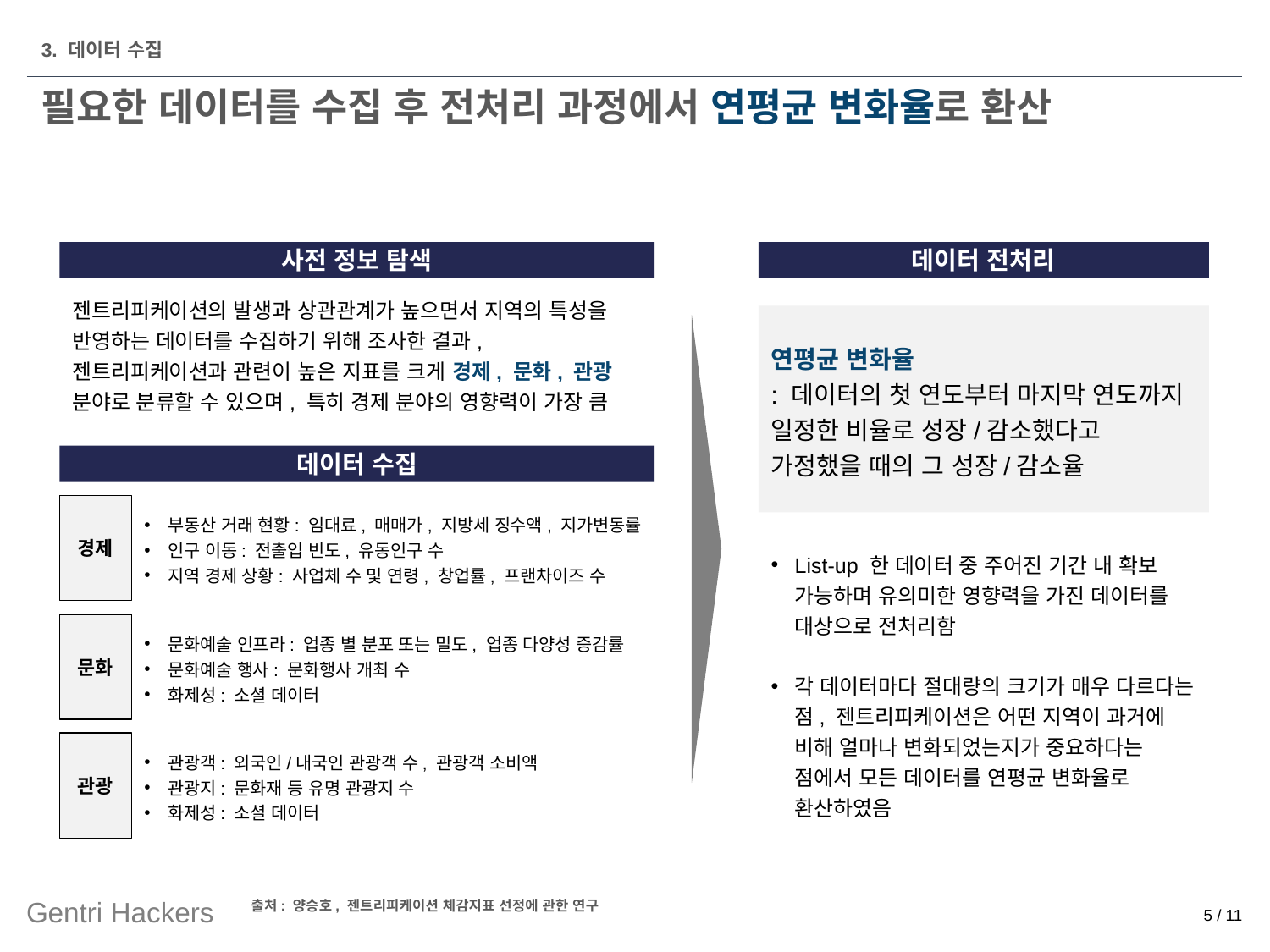

3. 데이터 수집
# 필요한 데이터를 수집 후 전처리 과정에서 연평균 변화율로 환산
사전 정보 탐색
데이터 전처리
젠트리피케이션의 발생과 상관관계가 높으면서 지역의 특성을 반영하는 데이터를 수집하기 위해 조사한 결과, 젠트리피케이션과 관련이 높은 지표를 크게 경제, 문화, 관광 분야로 분류할 수 있으며, 특히 경제 분야의 영향력이 가장 큼
연평균 변화율
: 데이터의 첫 연도부터 마지막 연도까지 일정한 비율로 성장/감소했다고 가정했을 때의 그 성장/감소율
데이터 수집
경제
부동산 거래 현황: 임대료, 매매가, 지방세 징수액, 지가변동률
인구 이동: 전출입 빈도, 유동인구 수
지역 경제 상황: 사업체 수 및 연령, 창업률, 프랜차이즈 수

List-up 한 데이터 중 주어진 기간 내 확보 가능하며 유의미한 영향력을 가진 데이터를 대상으로 전처리함

각 데이터마다 절대량의 크기가 매우 다르다는 점, 젠트리피케이션은 어떤 지역이 과거에 비해 얼마나 변화되었는지가 중요하다는 점에서 모든 데이터를 연평균 변화율로 환산하였음
문화
문화예술 인프라: 업종 별 분포 또는 밀도, 업종 다양성 증감률
문화예술 행사: 문화행사 개최 수
화제성: 소셜 데이터
관광
관광객: 외국인/내국인 관광객 수, 관광객 소비액
관광지: 문화재 등 유명 관광지 수
화제성: 소셜 데이터
출처: 양승호, 젠트리피케이션 체감지표 선정에 관한 연구